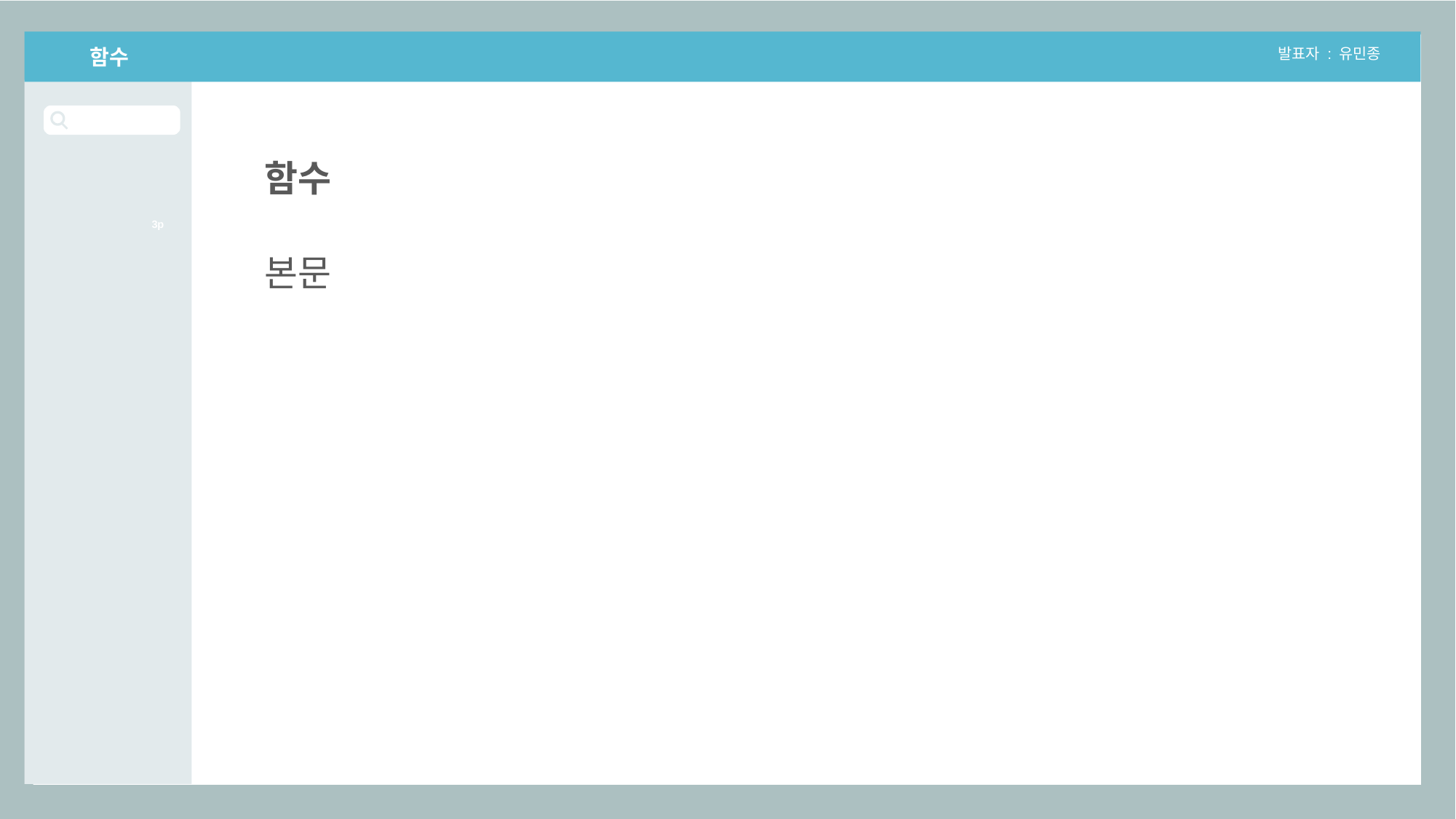

함수
발표자 : 유민종

함수
3p
본문